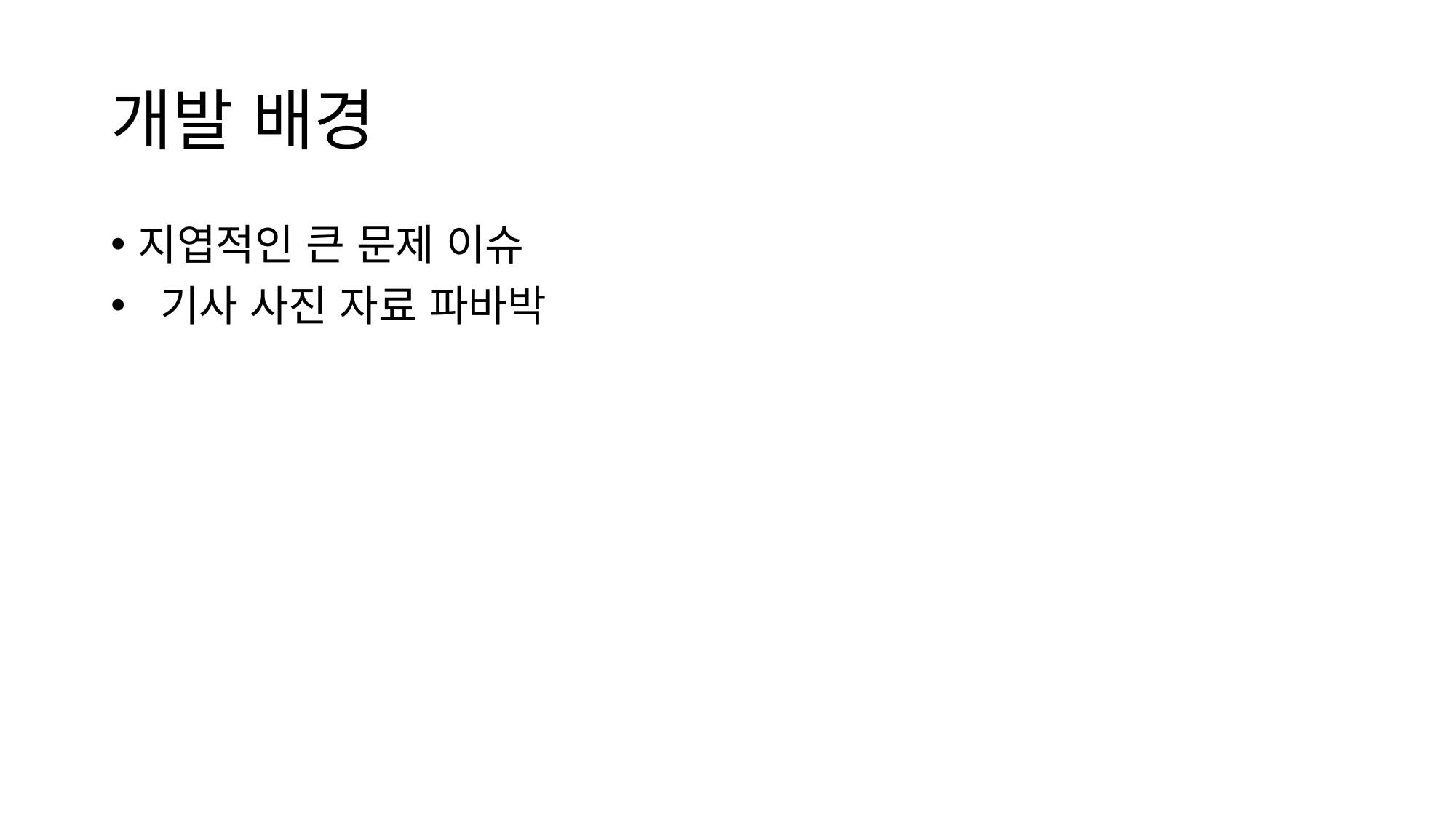

# 개발 배경
지엽적인 큰 문제 이슈
 기사 사진 자료 파바박